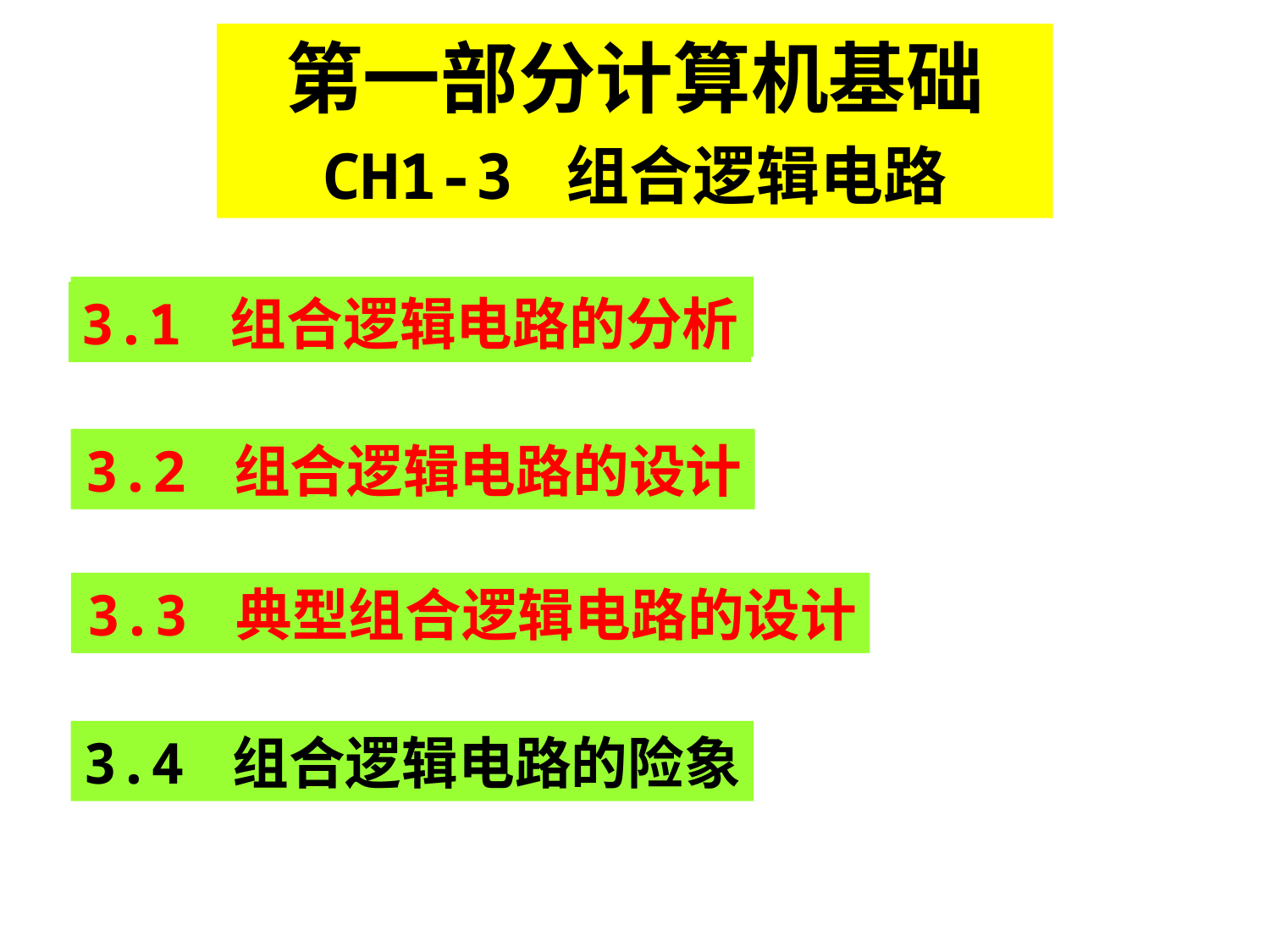

第一部分计算机基础
CH1-3 组合逻辑电路
3.1 组合逻辑电路的分析
3.1 组合逻辑电路的分析
3.2 组合逻辑电路的设计
3.2 组合逻辑电路的设计
3.3 典型组合逻辑电路的设计
3.3 典型组合逻辑电路的设计
3.4 组合逻辑电路的险象
1